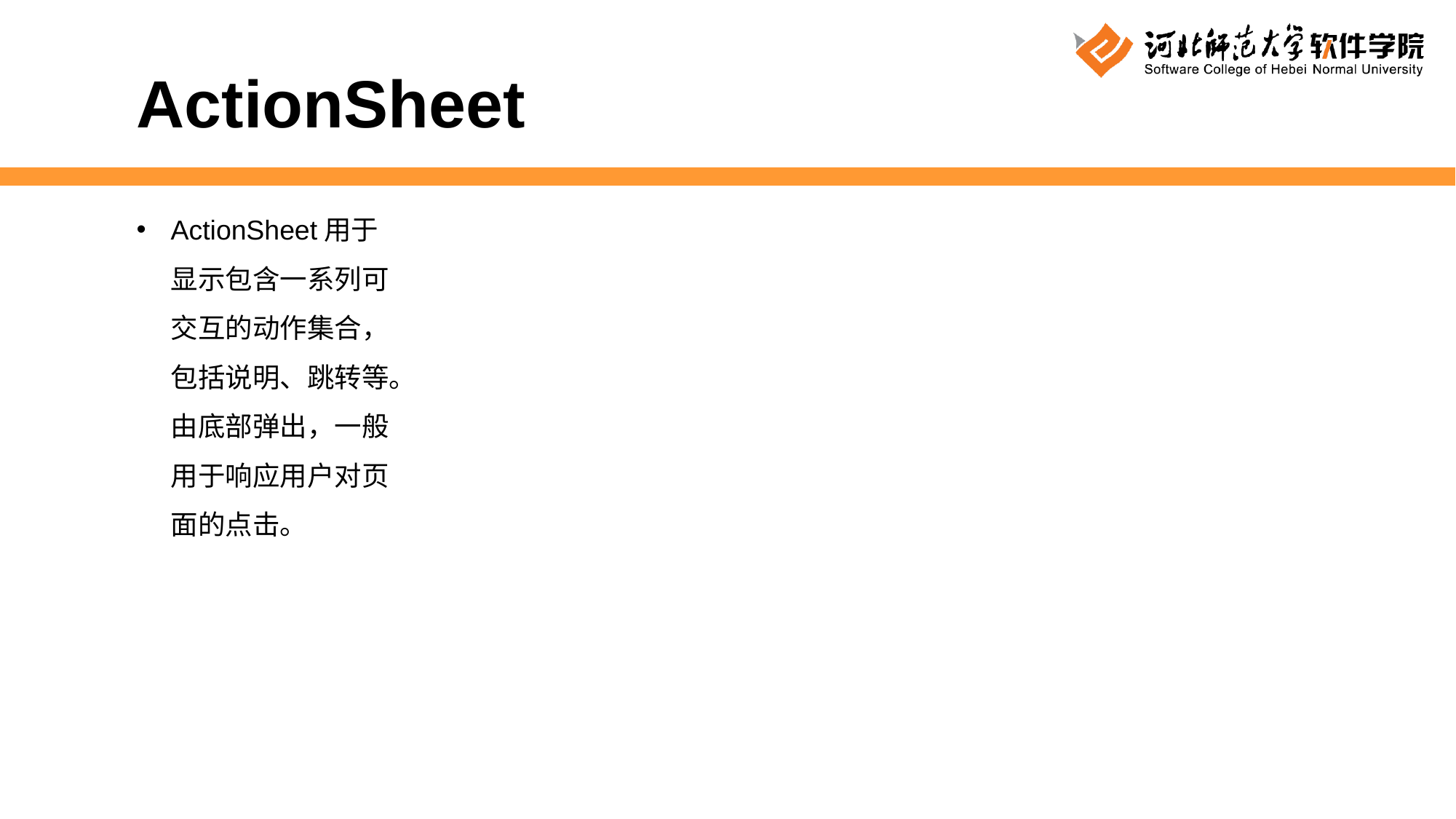

ActionSheet
ActionSheet用于显示包含一系列可交互的动作集合，包括说明、跳转等。由底部弹出，一般用于响应用户对页面的点击。